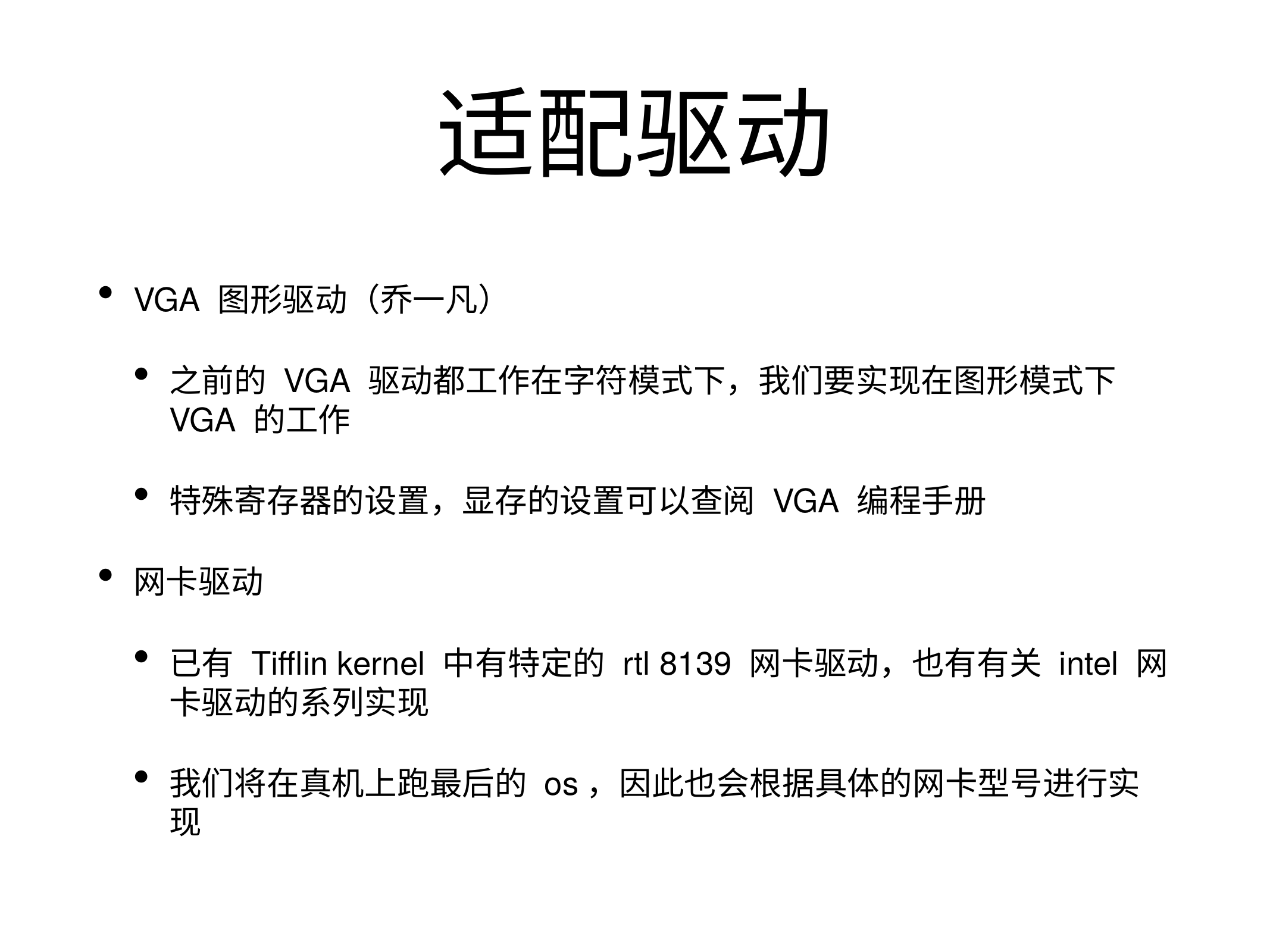

11
# 适配驱动
VGA 图形驱动（乔一凡）
之前的 VGA 驱动都工作在字符模式下，我们要实现在图形模式下 VGA 的工作
特殊寄存器的设置，显存的设置可以查阅 VGA 编程手册
网卡驱动
已有 Tifflin kernel 中有特定的 rtl 8139 网卡驱动，也有有关 intel 网卡驱动的系列实现
我们将在真机上跑最后的 os，因此也会根据具体的网卡型号进行实现